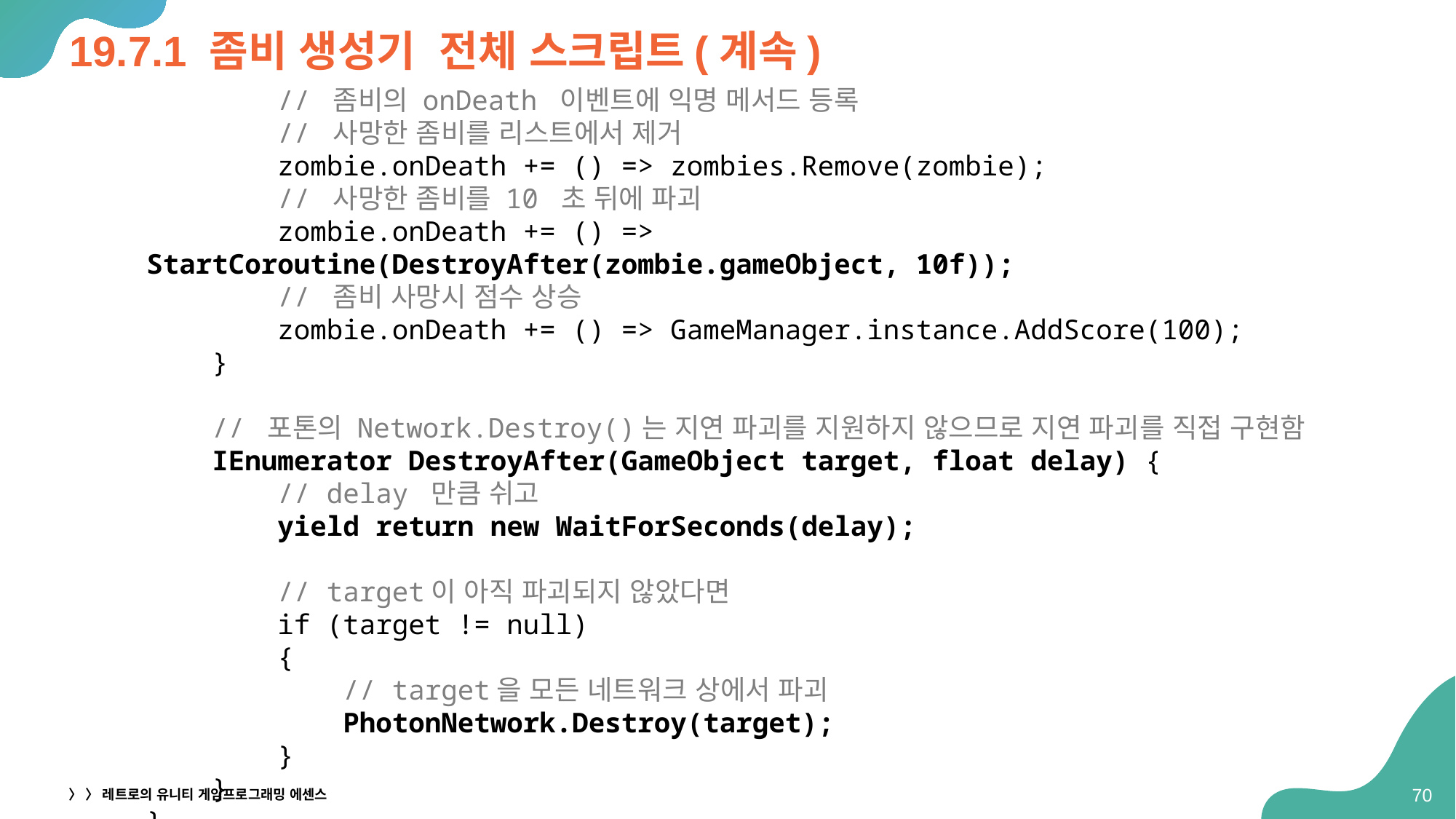

# 19.7.1 좀비 생성기  전체 스크립트(계속)
        // 좀비의 onDeath 이벤트에 익명 메서드 등록
        // 사망한 좀비를 리스트에서 제거
        zombie.onDeath += () => zombies.Remove(zombie);
        // 사망한 좀비를 10 초 뒤에 파괴
        zombie.onDeath += () => StartCoroutine(DestroyAfter(zombie.gameObject, 10f));
        // 좀비 사망시 점수 상승
        zombie.onDeath += () => GameManager.instance.AddScore(100);
    }

    // 포톤의 Network.Destroy()는 지연 파괴를 지원하지 않으므로 지연 파괴를 직접 구현함
    IEnumerator DestroyAfter(GameObject target, float delay) {
        // delay 만큼 쉬고
        yield return new WaitForSeconds(delay);

        // target이 아직 파괴되지 않았다면
        if (target != null)
        {
            // target을 모든 네트워크 상에서 파괴
            PhotonNetwork.Destroy(target);
        }
    }
}
70